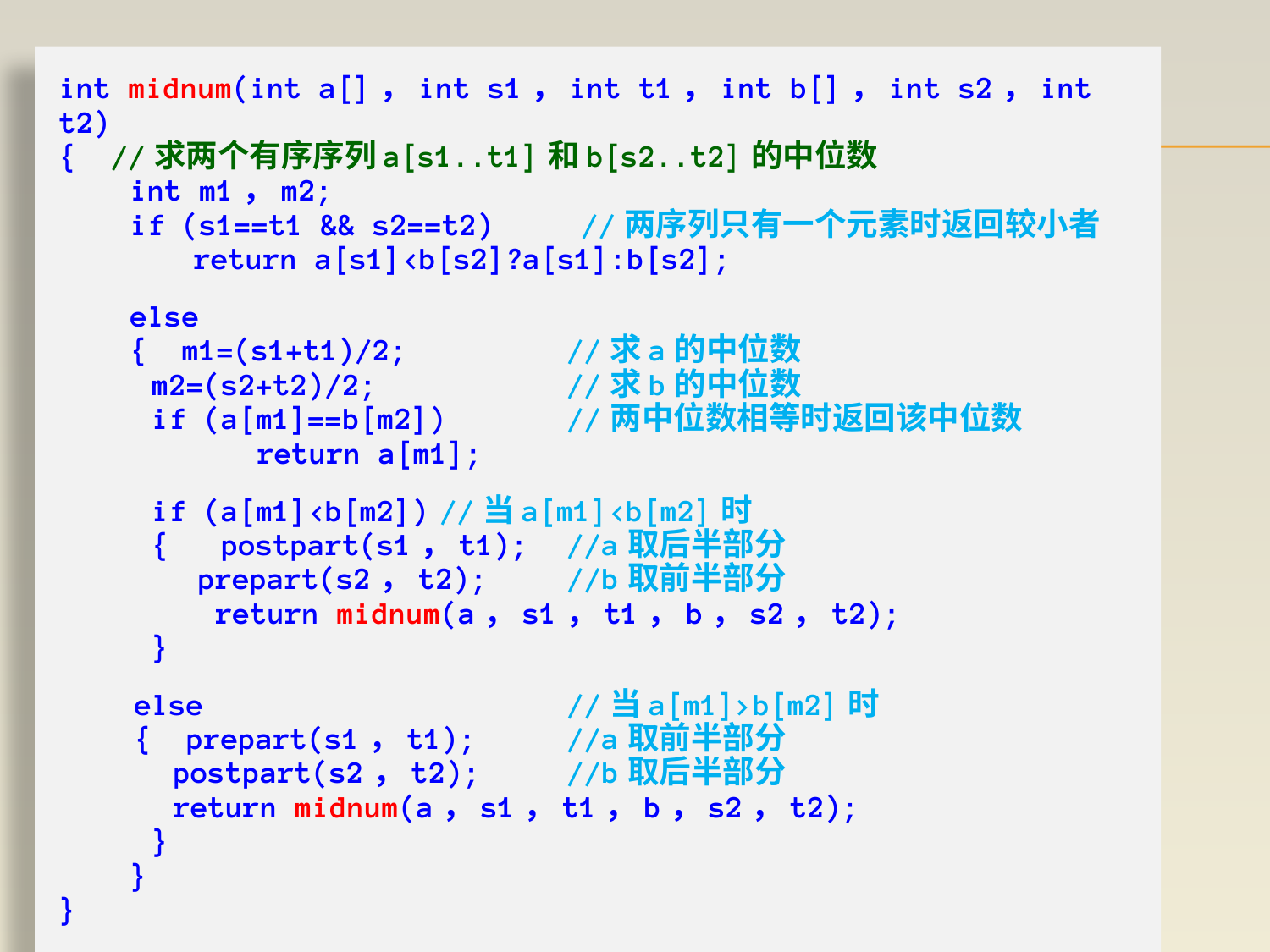

int midnum(int a[]，int s1，int t1，int b[]，int s2，int t2)
{  //求两个有序序列a[s1..t1]和b[s2..t2]的中位数
　　int m1，m2;
　　if (s1==t1 && s2==t2)     //两序列只有一个元素时返回较小者
　　　　return a[s1]<b[s2]?a[s1]:b[s2];
　　else
　　{  m1=(s1+t1)/2;		//求a的中位数
　　   m2=(s2+t2)/2;		//求b的中位数
　　   if (a[m1]==b[m2])	//两中位数相等时返回该中位数
　　　　　　return a[m1];
　　   if (a[m1]<b[m2])	//当a[m1]<b[m2]时
　　   {   postpart(s1，t1);	//a取后半部分
　　　     prepart(s2，t2);	//b取前半部分
　　　　   return midnum(a，s1，t1，b，s2，t2);
　　   }
　     else			//当a[m1]>b[m2]时
　     {  prepart(s1，t1);	//a取前半部分
　　      postpart(s2，t2);	//b取后半部分
　　      return midnum(a，s1，t1，b，s2，t2);
　　   }
　　}
}